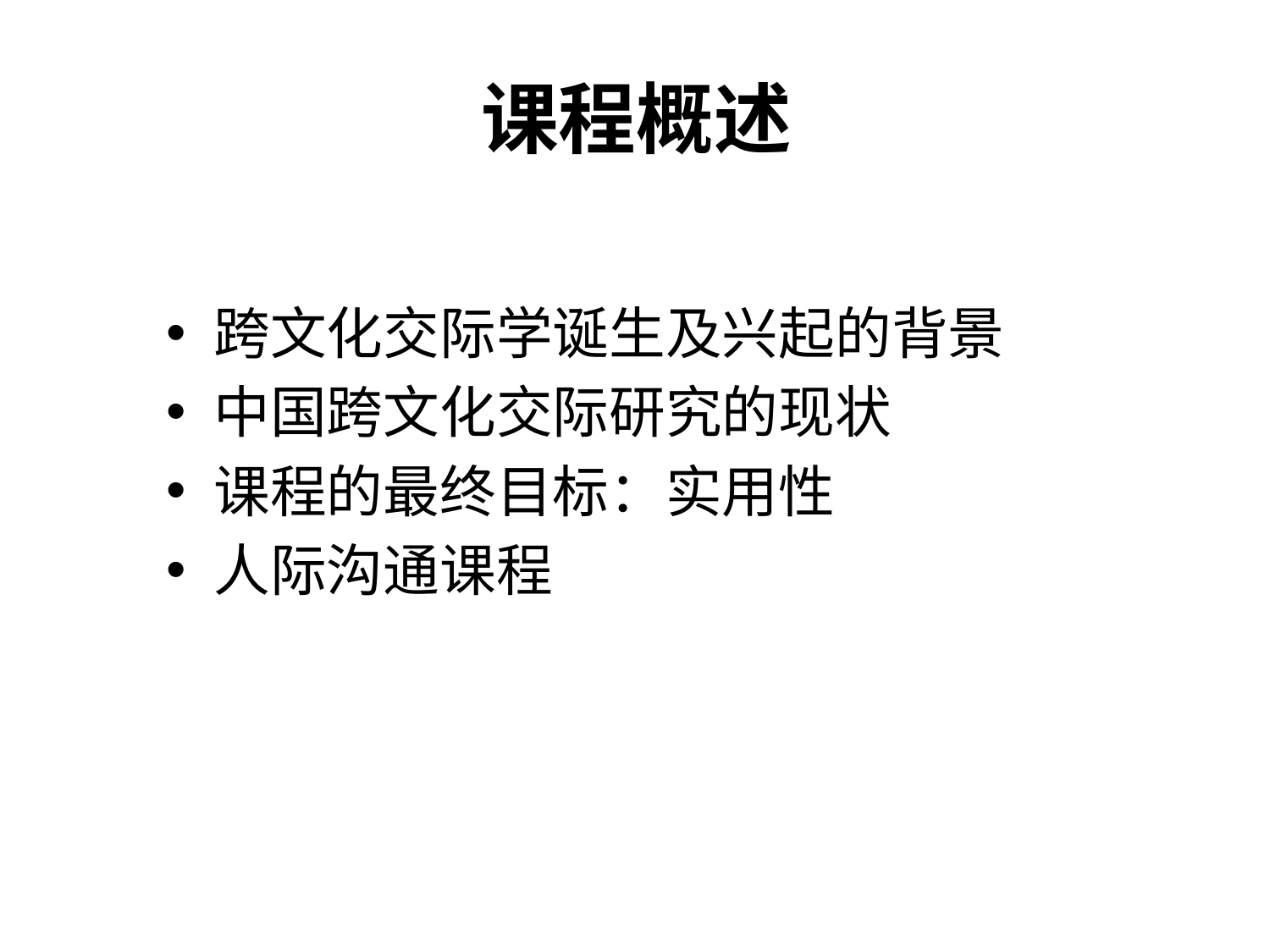

课程概述
跨文化交际学诞生及兴起的背景
中国跨文化交际研究的现状
课程的最终目标：实用性
人际沟通课程

2